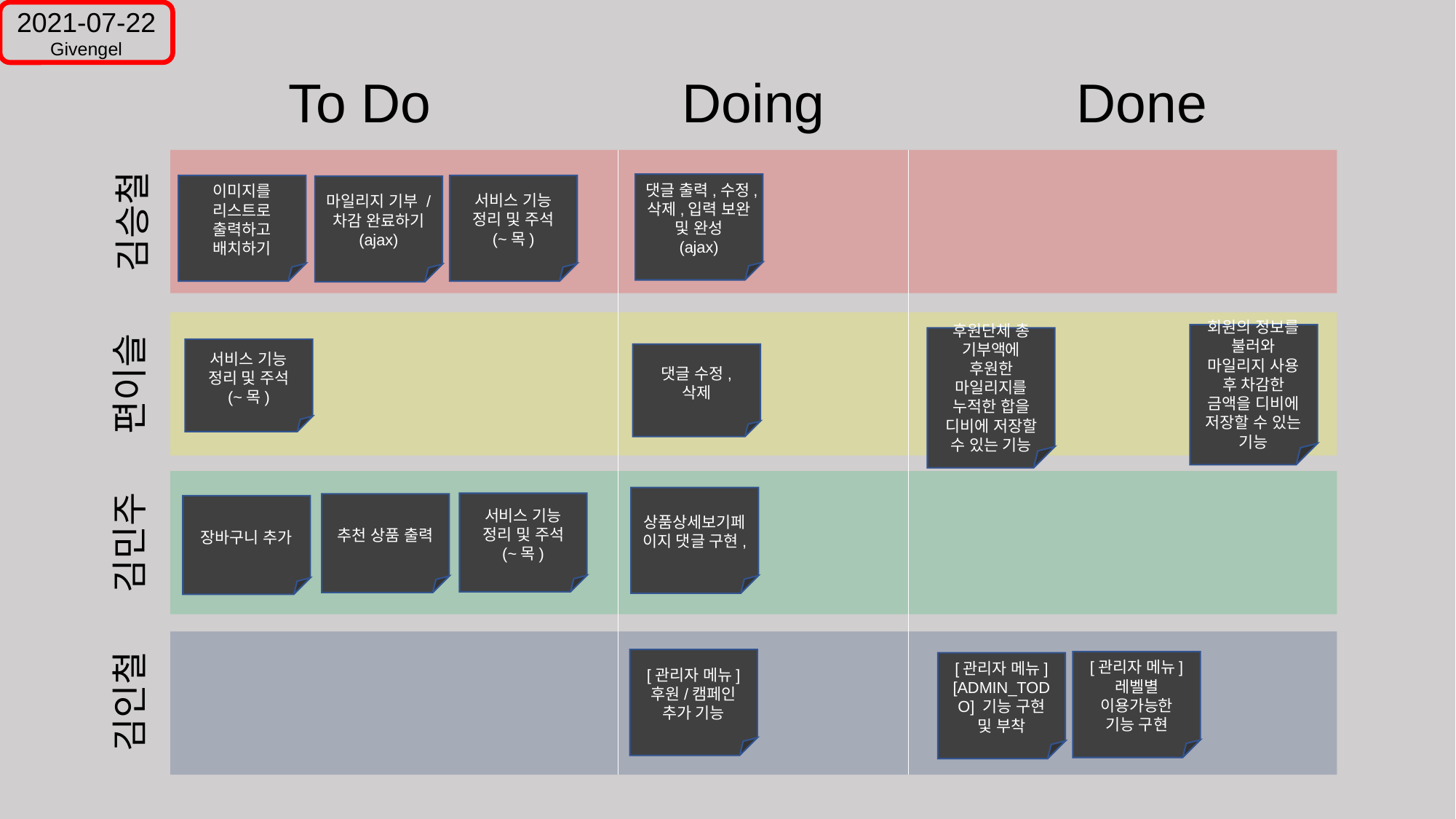

2021-07-22
Givengel
Done
Doing
To Do

댓글 출력,수정,삭제,입력 보완 및 완성
(ajax)
이미지를 리스트로 출력하고 배치하기
서비스 기능 정리 및 주석
(~목)
마일리지 기부 / 차감 완료하기
(ajax)
김승철

회원의 정보를 불러와 마일리지 사용 후 차감한 금액을 디비에 저장할 수 있는 기능
후원단체 총 기부액에 후원한 마일리지를 누적한 합을 디비에 저장할 수 있는 기능
서비스 기능 정리 및 주석
(~목)
댓글 수정, 삭제
편이슬

상품상세보기페이지 댓글 구현,
서비스 기능 정리 및 주석
(~목)
추천 상품 출력
장바구니 추가
김민주

[관리자 메뉴]
후원/캠페인 추가 기능
[관리자 메뉴]
레벨별 이용가능한 기능 구현
[관리자 메뉴]
[ADMIN_TODO] 기능 구현 및 부착
김인철